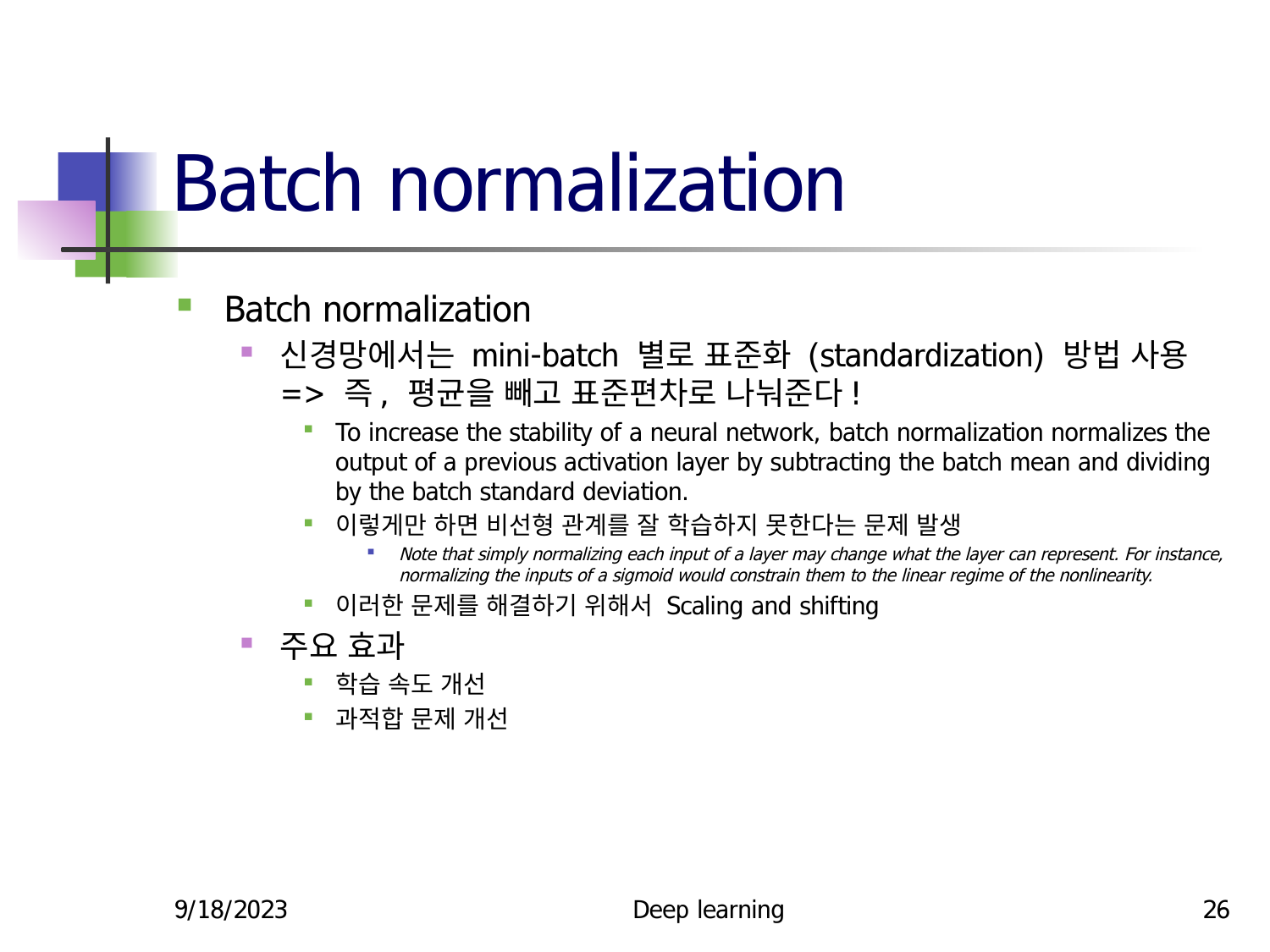

# Batch normalization
Batch normalization
신경망에서는 mini-batch 별로 표준화 (standardization) 방법 사용 => 즉, 평균을 빼고 표준편차로 나눠준다!
To increase the stability of a neural network, batch normalization normalizes the output of a previous activation layer by subtracting the batch mean and dividing by the batch standard deviation.
이렇게만 하면 비선형 관계를 잘 학습하지 못한다는 문제 발생
Note that simply normalizing each input of a layer may change what the layer can represent. For instance, normalizing the inputs of a sigmoid would constrain them to the linear regime of the nonlinearity.
이러한 문제를 해결하기 위해서 Scaling and shifting
주요 효과
학습 속도 개선
과적합 문제 개선

9/18/2023
Deep learning
26